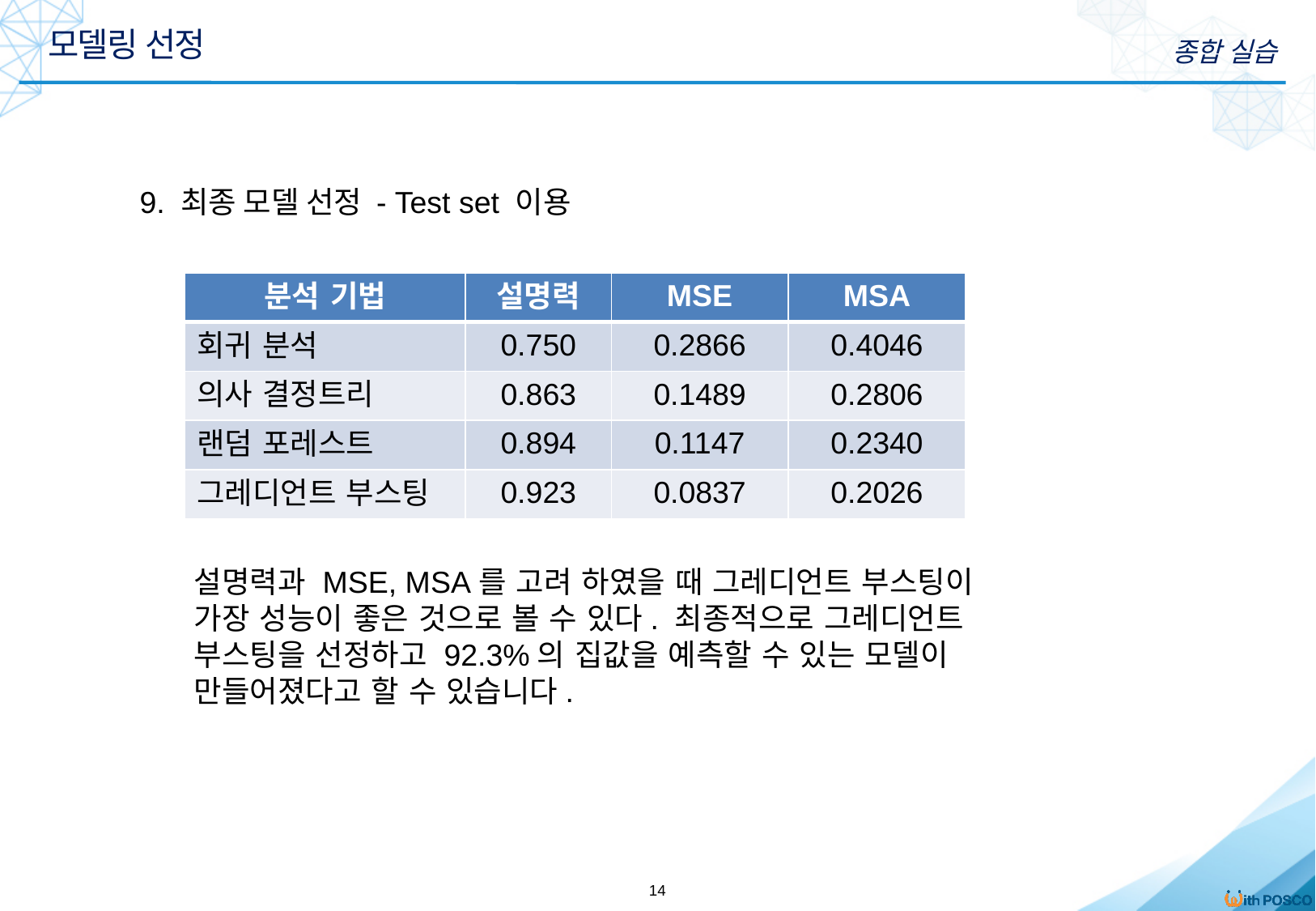

모델링 선정
종합 실습
9. 최종 모델 선정 - Test set 이용

| 분석 기법 | 설명력 | MSE | MSA |
| --- | --- | --- | --- |
| 회귀 분석 | 0.750 | 0.2866 | 0.4046 |
| 의사 결정트리 | 0.863 | 0.1489 | 0.2806 |
| 랜덤 포레스트 | 0.894 | 0.1147 | 0.2340 |
| 그레디언트 부스팅 | 0.923 | 0.0837 | 0.2026 |
설명력과 MSE, MSA를 고려 하였을 때 그레디언트 부스팅이 가장 성능이 좋은 것으로 볼 수 있다. 최종적으로 그레디언트 부스팅을 선정하고 92.3%의 집값을 예측할 수 있는 모델이 만들어졌다고 할 수 있습니다.